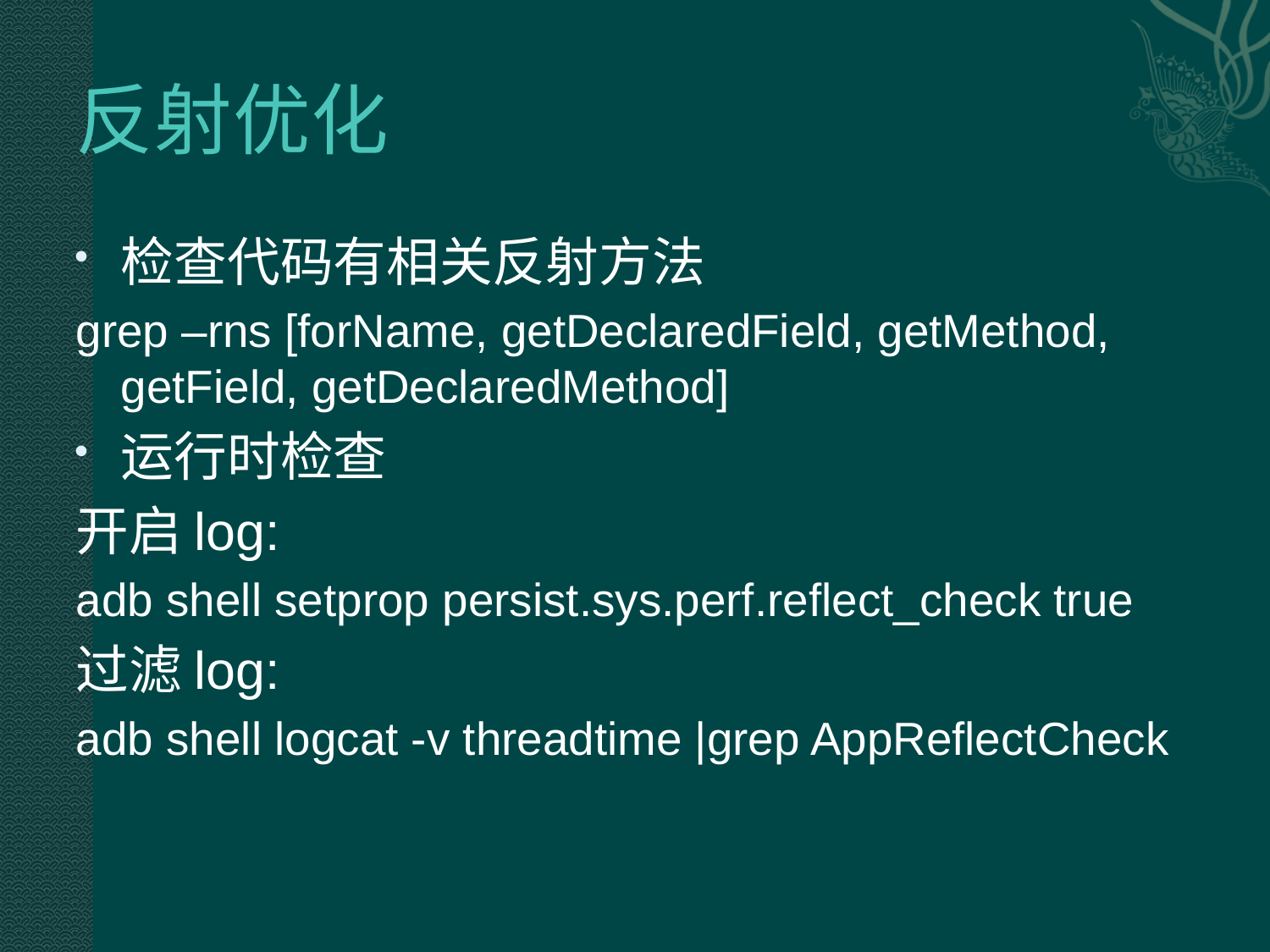

# 反射优化
检查代码有相关反射方法
grep –rns [forName, getDeclaredField, getMethod, getField, getDeclaredMethod]
运行时检查
开启log:
adb shell setprop persist.sys.perf.reflect_check true
过滤log:
adb shell logcat -v threadtime |grep AppReflectCheck